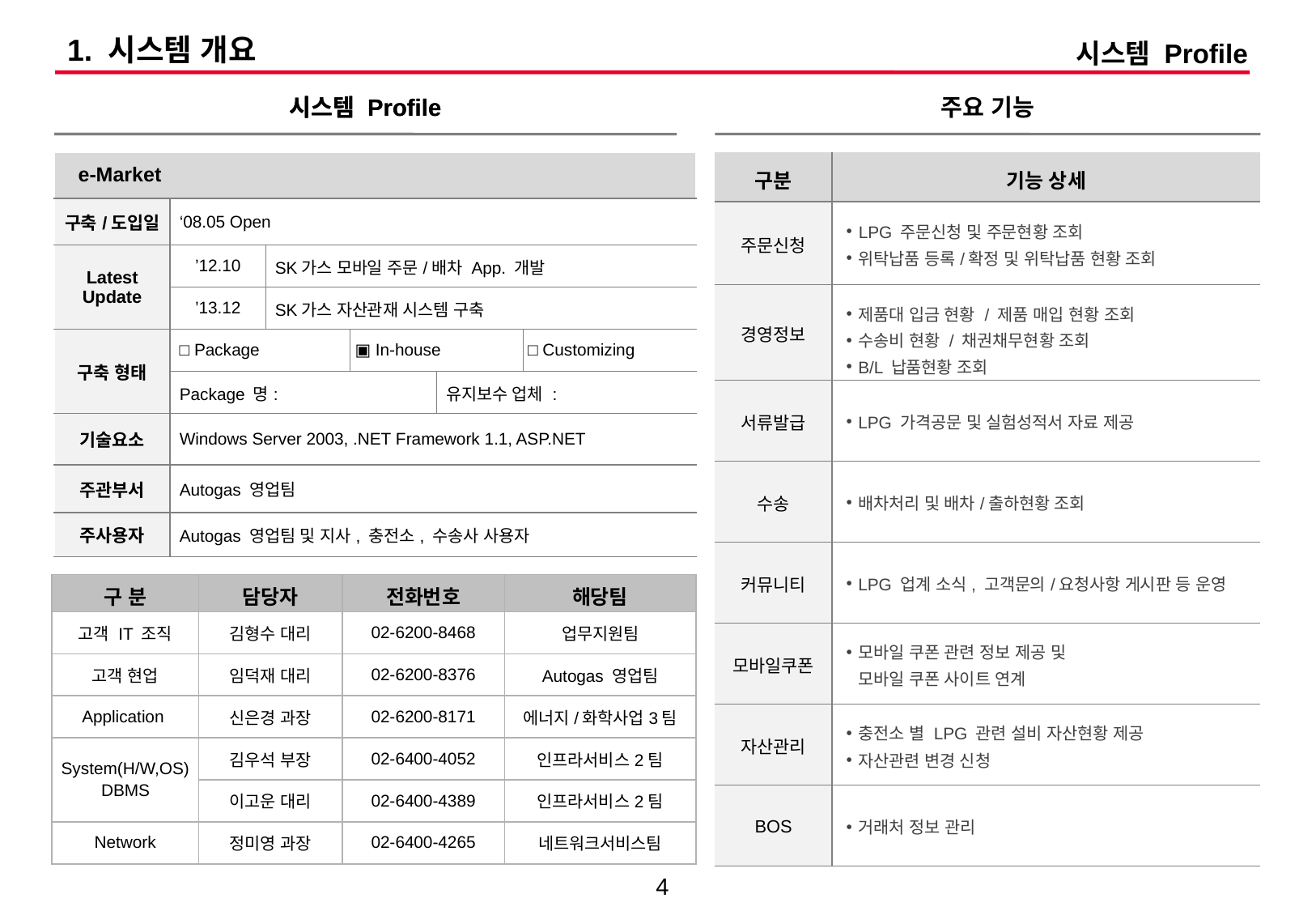

# 1. 시스템 개요
시스템 Profile
시스템 Profile

시스템 Profile

주요 기능

| e-Market |  |  |  |  |  |
| --- | --- | --- | --- | --- | --- |
| 구축/도입일 | ‘08.05 Open |  |  |  |  |
| Latest Update | ’12.10 | SK가스 모바일 주문/배차 App. 개발 |  |  |  |
|  | ’13.12 | SK가스 자산관재 시스템 구축 |  |  |  |
| 구축 형태 | □ Package |  | ▣ In-house |  | □ Customizing |
|  | Package 명: |  |  | 유지보수 업체 : |  |
| 기술요소 | Windows Server 2003, .NET Framework 1.1, ASP.NET |  |  |  |  |
| 주관부서 | Autogas 영업팀 |  |  |  |  |
| 주사용자 | Autogas 영업팀 및 지사, 충전소, 수송사 사용자 |  |  |  |  |
| 구분 | 기능 상세 |
| --- | --- |
| 주문신청 | LPG 주문신청 및 주문현황 조회 위탁납품 등록/확정 및 위탁납품 현황 조회 |
| 경영정보 | 제품대 입금 현황 / 제품 매입 현황 조회 수송비 현황 / 채권채무현황 조회 B/L 납품현황 조회 |
| 서류발급 | LPG 가격공문 및 실험성적서 자료 제공 |
| 수송 | 배차처리 및 배차/출하현황 조회 |
| 커뮤니티 | LPG 업계 소식, 고객문의/요청사항 게시판 등 운영 |
| 모바일쿠폰 | 모바일 쿠폰 관련 정보 제공 및 모바일 쿠폰 사이트 연계 |
| 자산관리 | 충전소 별 LPG 관련 설비 자산현황 제공 자산관련 변경 신청 |
| BOS | 거래처 정보 관리 |
| 구 분 | 담당자 | 전화번호 | 해당팀 |
| --- | --- | --- | --- |
| 고객 IT 조직 | 김형수 대리 | 02-6200-8468 | 업무지원팀 |
| 고객 현업 | 임덕재 대리 | 02-6200-8376 | Autogas 영업팀 |
| Application | 신은경 과장 | 02-6200-8171 | 에너지/화학사업3팀 |
| System(H/W,OS) DBMS | 김우석 부장 | 02-6400-4052 | 인프라서비스2팀 |
|  | 이고운 대리 | 02-6400-4389 | 인프라서비스2팀 |
| Network | 정미영 과장 | 02-6400-4265 | 네트워크서비스팀 |